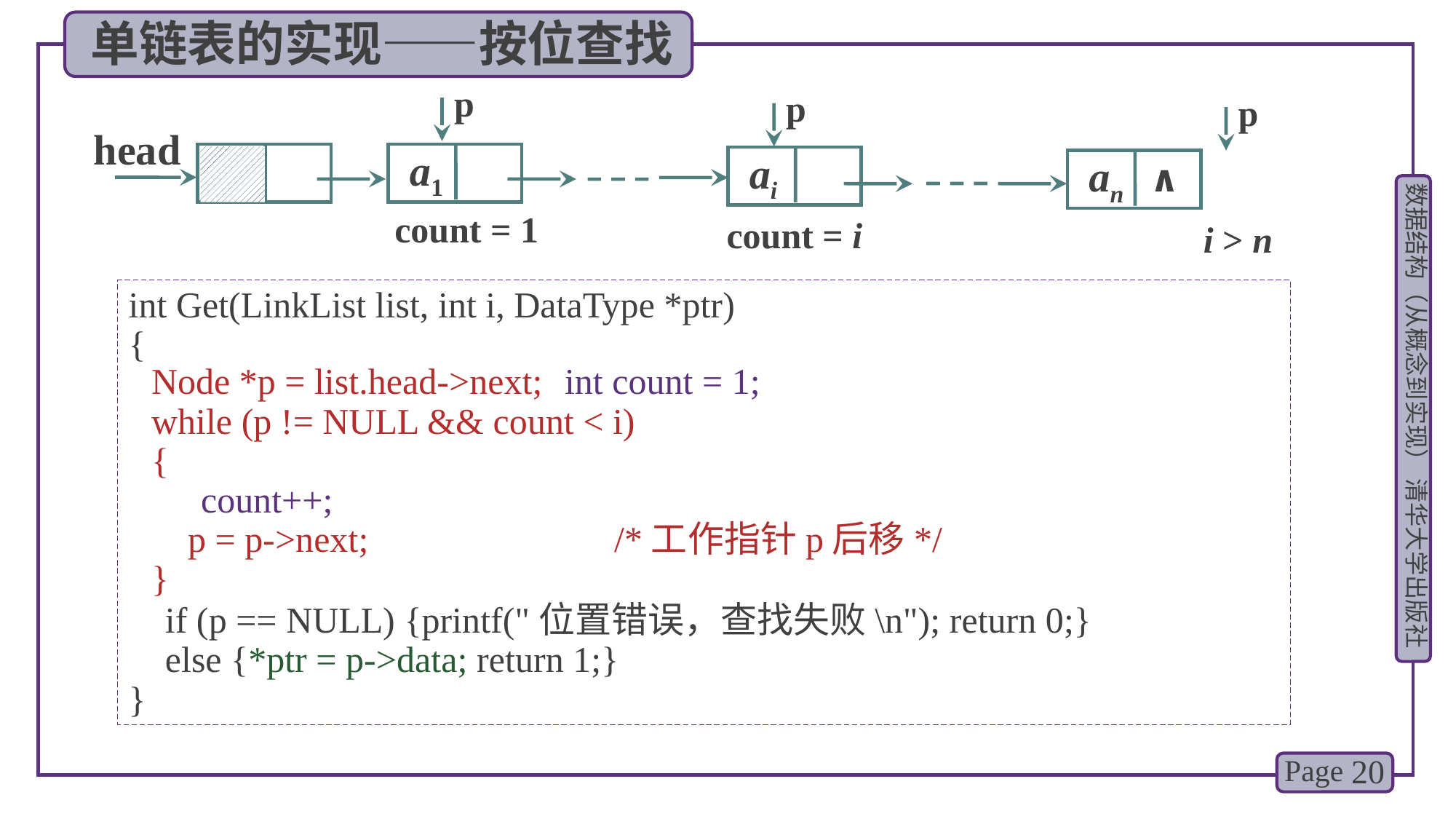

单链表的实现——按位查找

p

count = 1
p

count = i
p

i > n
head

 a1

 ai

∧
 an

int Get(LinkList list, int i, DataType *ptr)
{

    if (p == NULL) {printf("位置错误，查找失败\n"); return 0;}
    else {*ptr = p->data; return 1;}
}
                                            int count = 1;

    count++;
Node *p = list.head->next;
while (p != NULL && count < i)
{

    p = p->next;                           /*工作指针p后移*/
}